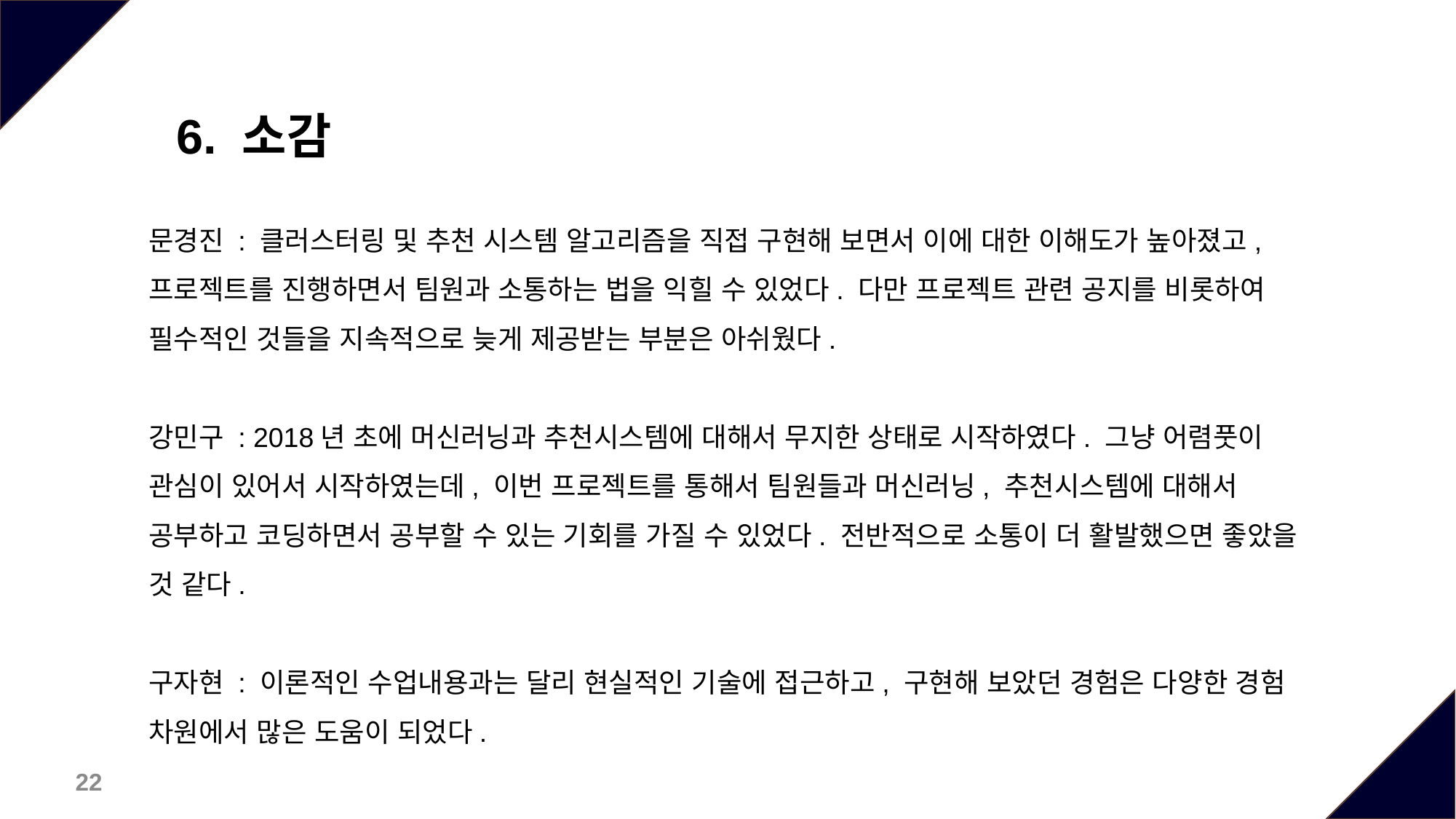

6. 소감
문경진 : 클러스터링 및 추천 시스템 알고리즘을 직접 구현해 보면서 이에 대한 이해도가 높아졌고, 프로젝트를 진행하면서 팀원과 소통하는 법을 익힐 수 있었다. 다만 프로젝트 관련 공지를 비롯하여 필수적인 것들을 지속적으로 늦게 제공받는 부분은 아쉬웠다.

강민구 : 2018년 초에 머신러닝과 추천시스템에 대해서 무지한 상태로 시작하였다. 그냥 어렴풋이 관심이 있어서 시작하였는데, 이번 프로젝트를 통해서 팀원들과 머신러닝, 추천시스템에 대해서 공부하고 코딩하면서 공부할 수 있는 기회를 가질 수 있었다. 전반적으로 소통이 더 활발했으면 좋았을 것 같다.

구자현 : 이론적인 수업내용과는 달리 현실적인 기술에 접근하고, 구현해 보았던 경험은 다양한 경험 차원에서 많은 도움이 되었다.
22